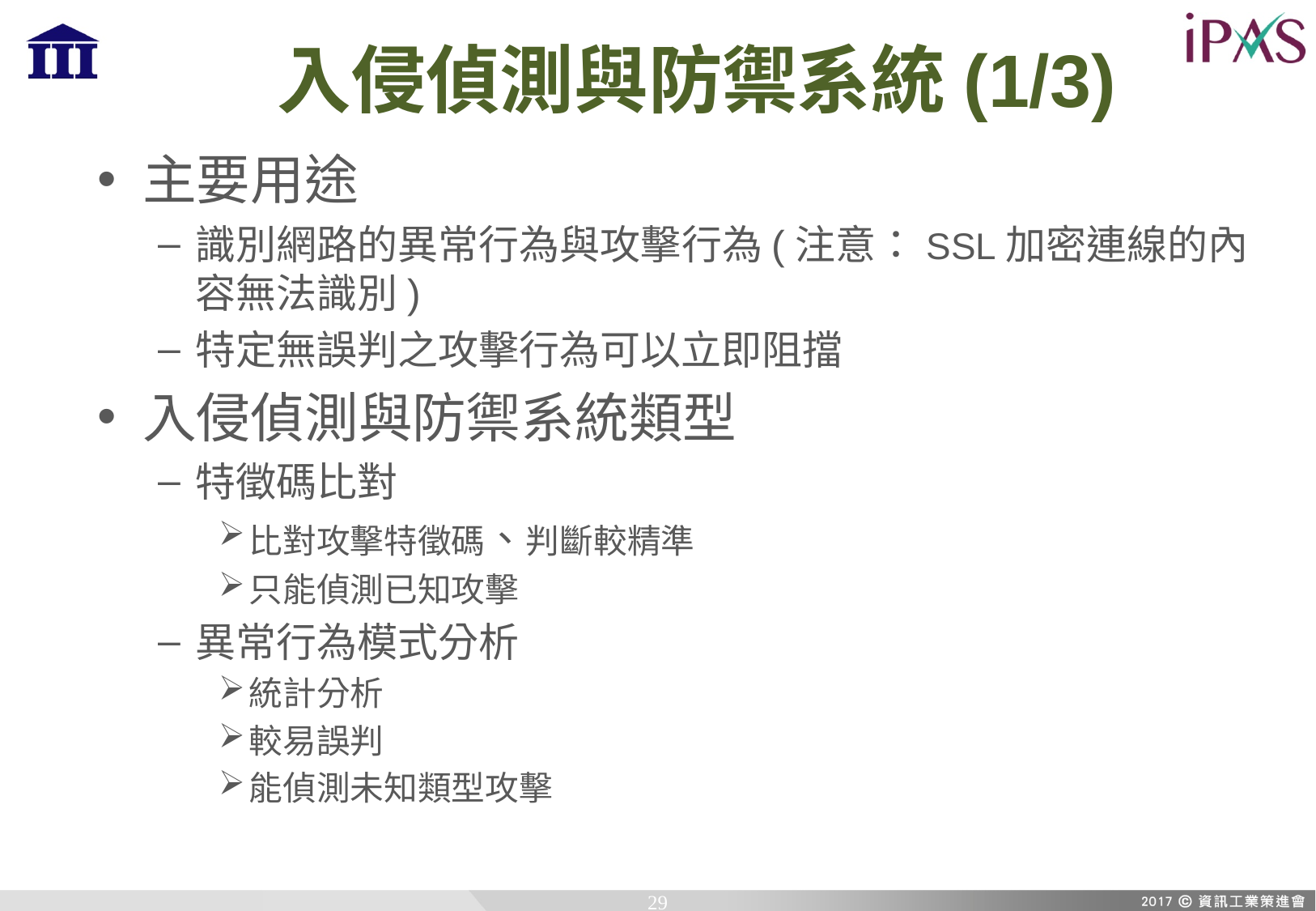

# 入侵偵測與防禦系統(1/3)
主要用途
識別網路的異常行為與攻擊行為(注意：SSL加密連線的內容無法識別)
特定無誤判之攻擊行為可以立即阻擋
入侵偵測與防禦系統類型
特徵碼比對
比對攻擊特徵碼、判斷較精準
只能偵測已知攻擊
異常行為模式分析
統計分析
較易誤判
能偵測未知類型攻擊
29